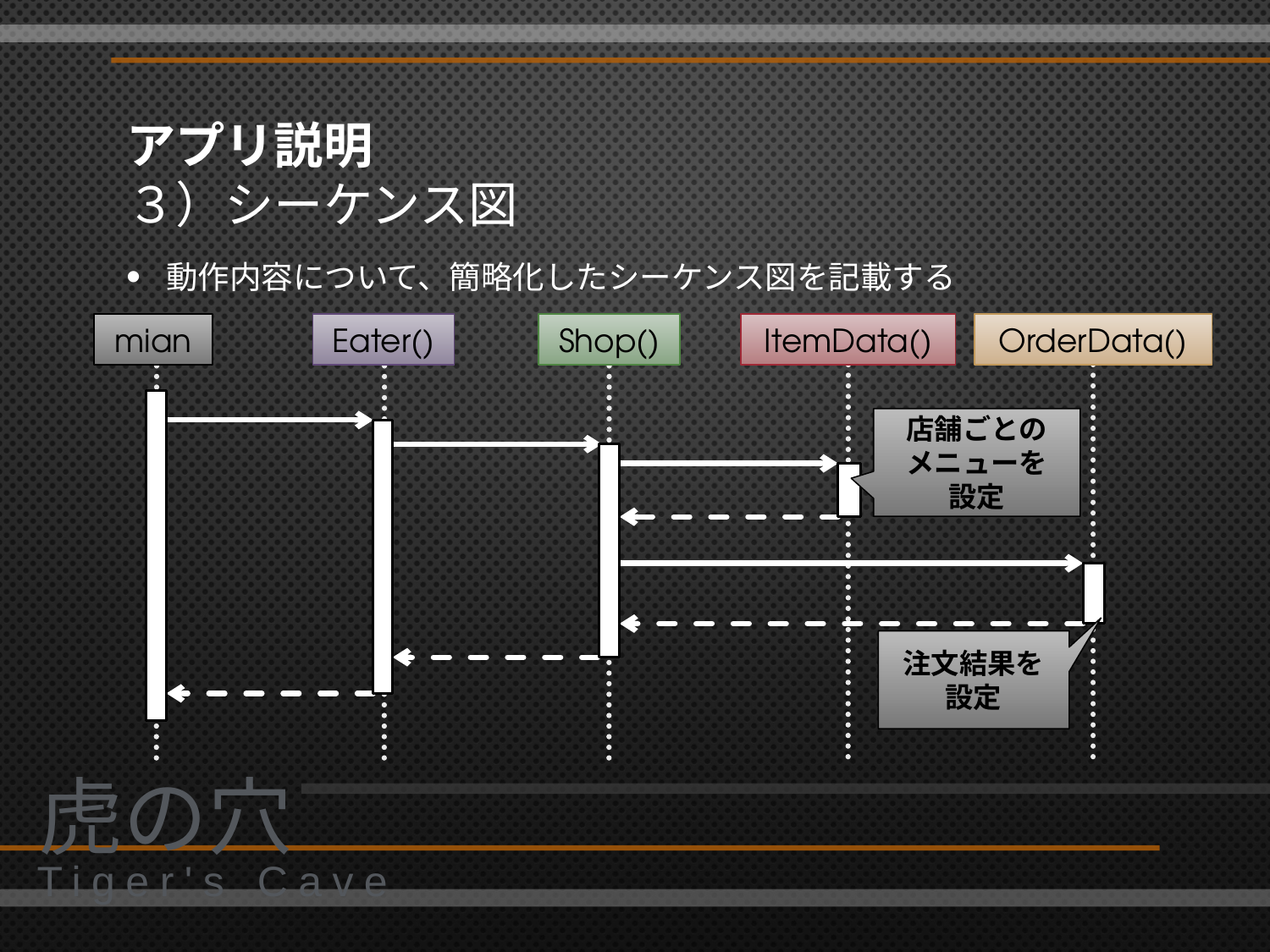

# アプリ説明 ３）シーケンス図
動作内容について、簡略化したシーケンス図を記載する
mian
Eater()
Shop()
ItemData()
OrderData()

店舗ごとの
メニューを
設定

注文結果を設定
虎の穴
Tiger's Cave